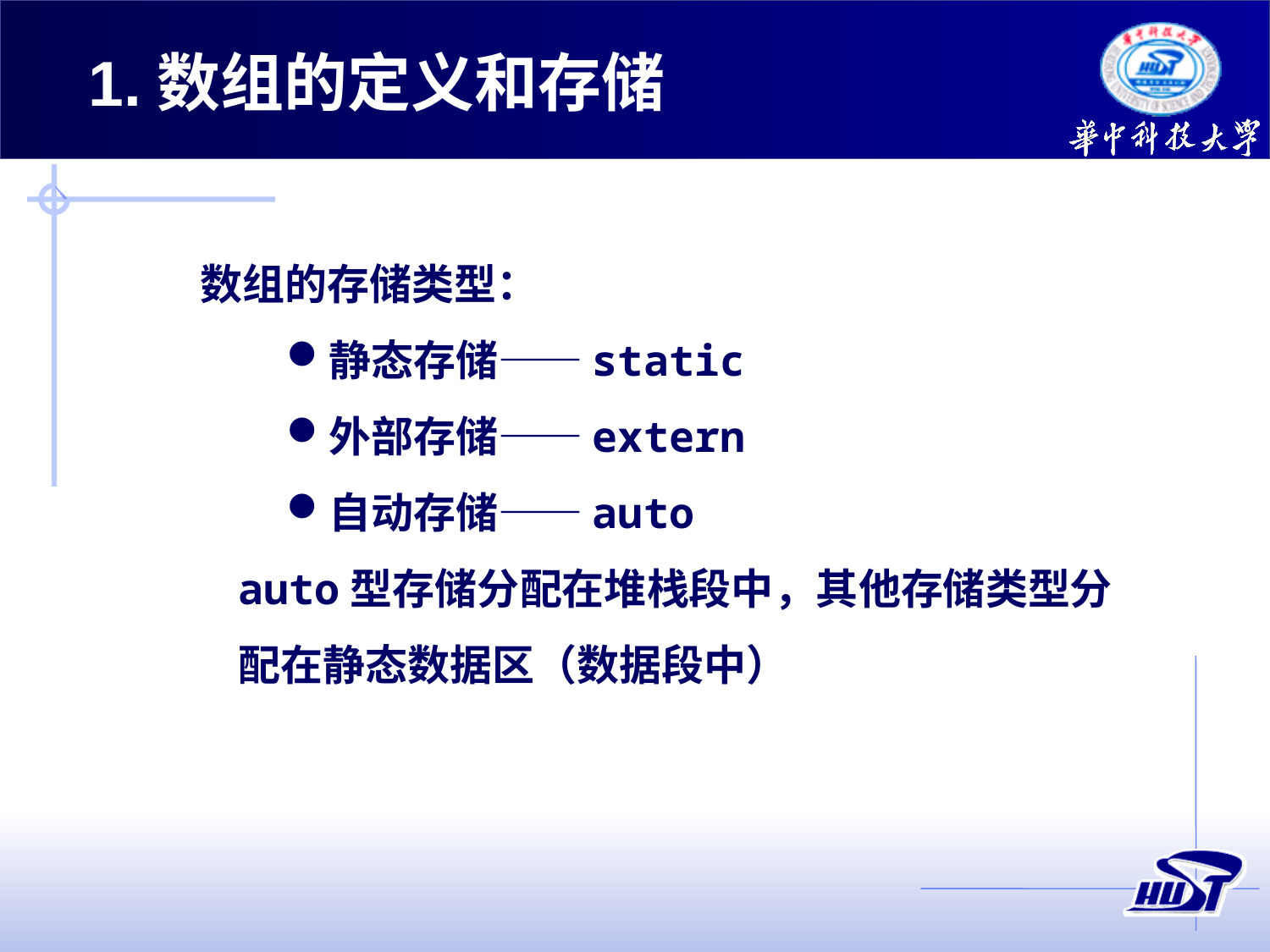

1.数组的定义和存储
数组的存储类型：
静态存储——static
外部存储——extern
自动存储——auto
auto型存储分配在堆栈段中，其他存储类型分配在静态数据区（数据段中）